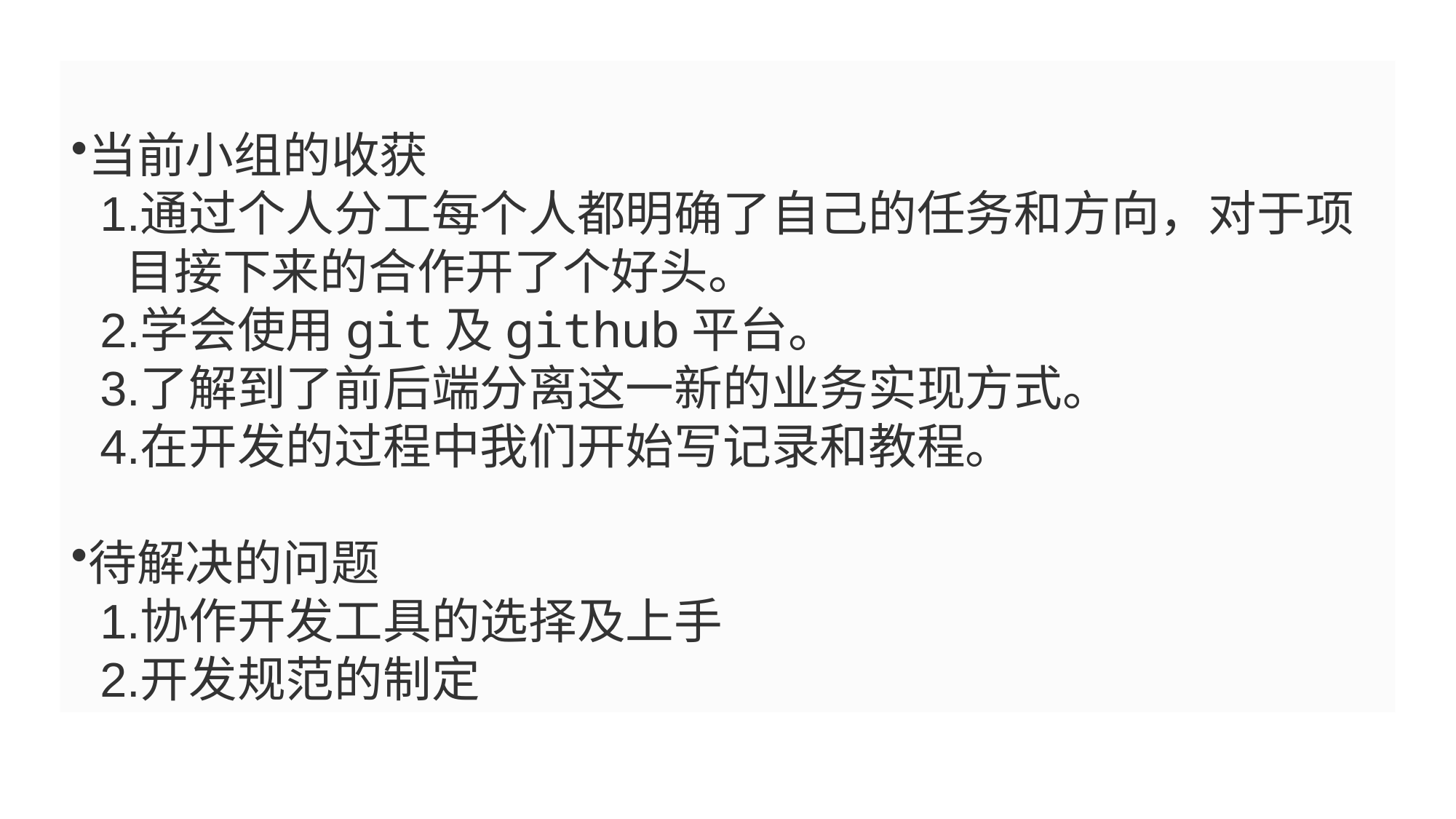

当前小组的收获
通过个人分工每个人都明确了自己的任务和方向，对于项目接下来的合作开了个好头。
学会使用git及github平台。
了解到了前后端分离这一新的业务实现方式。
在开发的过程中我们开始写记录和教程。

待解决的问题
协作开发工具的选择及上手
开发规范的制定